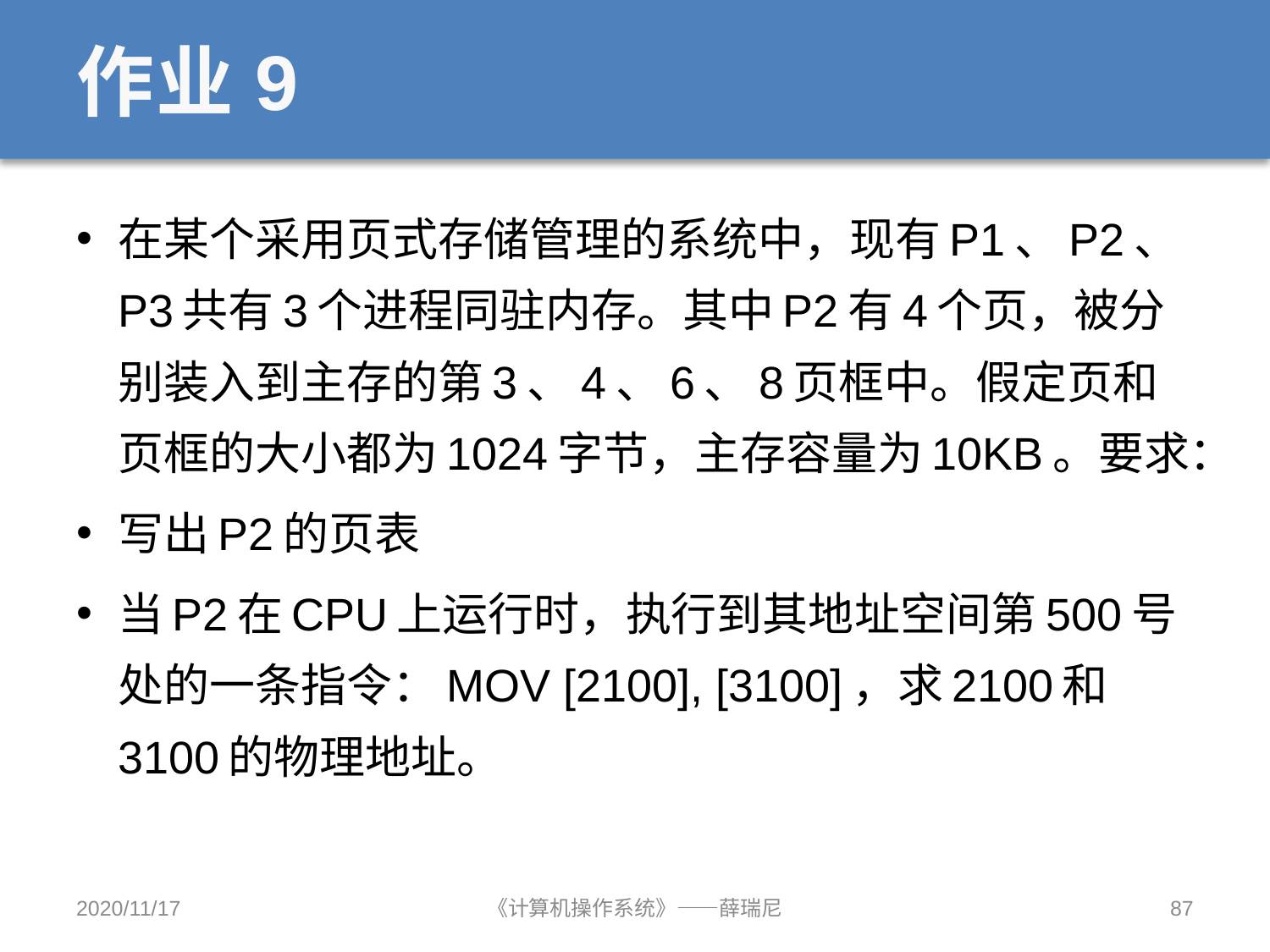

# 作业9
在某个采用页式存储管理的系统中，现有P1、P2、P3共有3个进程同驻内存。其中P2有4个页，被分别装入到主存的第3、4、6、8页框中。假定页和页框的大小都为1024字节，主存容量为10KB。要求：
写出P2的页表
当P2在CPU上运行时，执行到其地址空间第500号处的一条指令：MOV [2100], [3100]，求2100和3100的物理地址。
2020/11/17
《计算机操作系统》——薛瑞尼
87